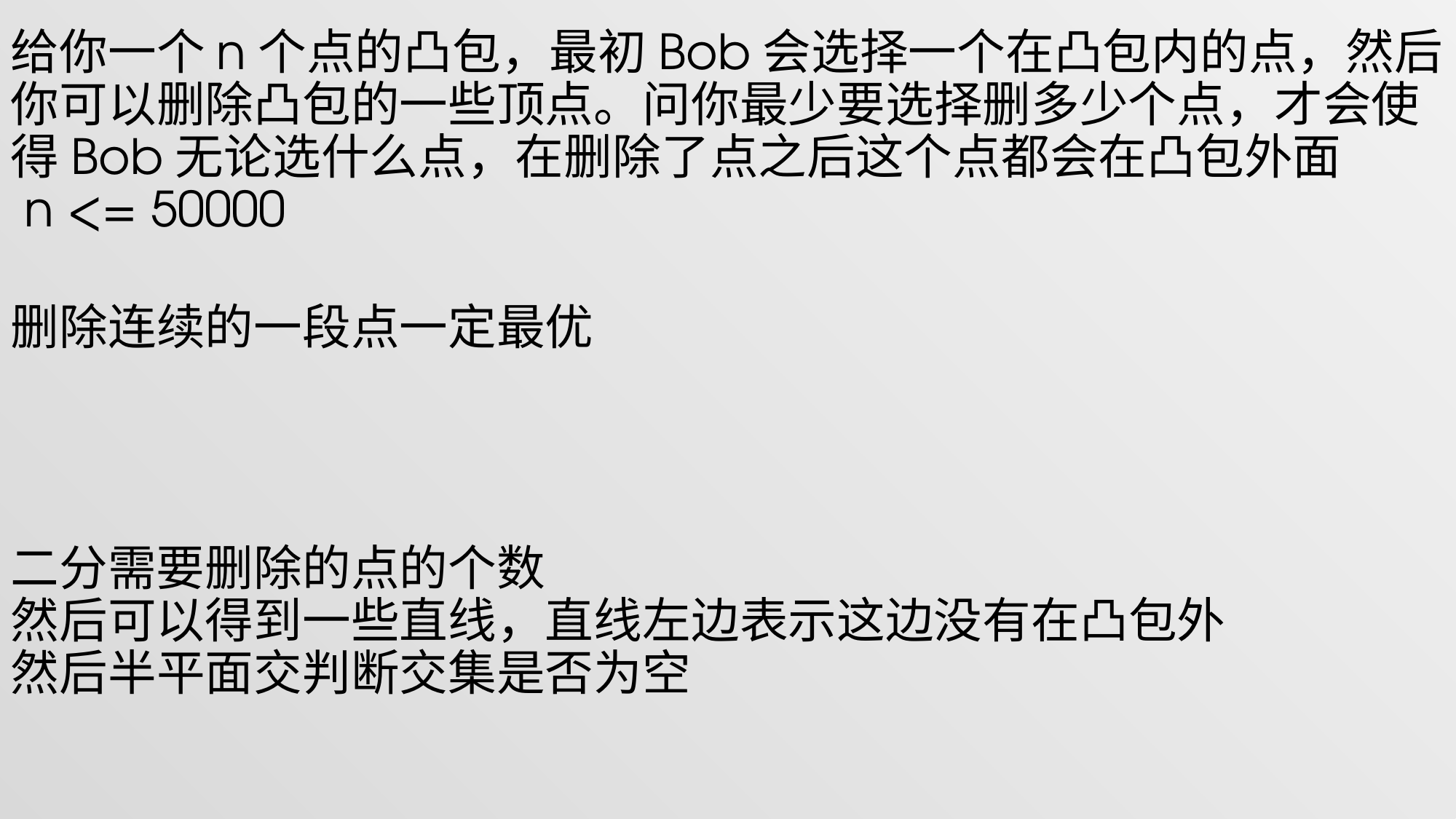

给你一个n个点的凸包，最初Bob会选择一个在凸包内的点，然后你可以删除凸包的一些顶点。问你最少要选择删多少个点，才会使得Bob无论选什么点，在删除了点之后这个点都会在凸包外面
 n <= 50000
删除连续的一段点一定最优
二分需要删除的点的个数
然后可以得到一些直线，直线左边表示这边没有在凸包外
然后半平面交判断交集是否为空